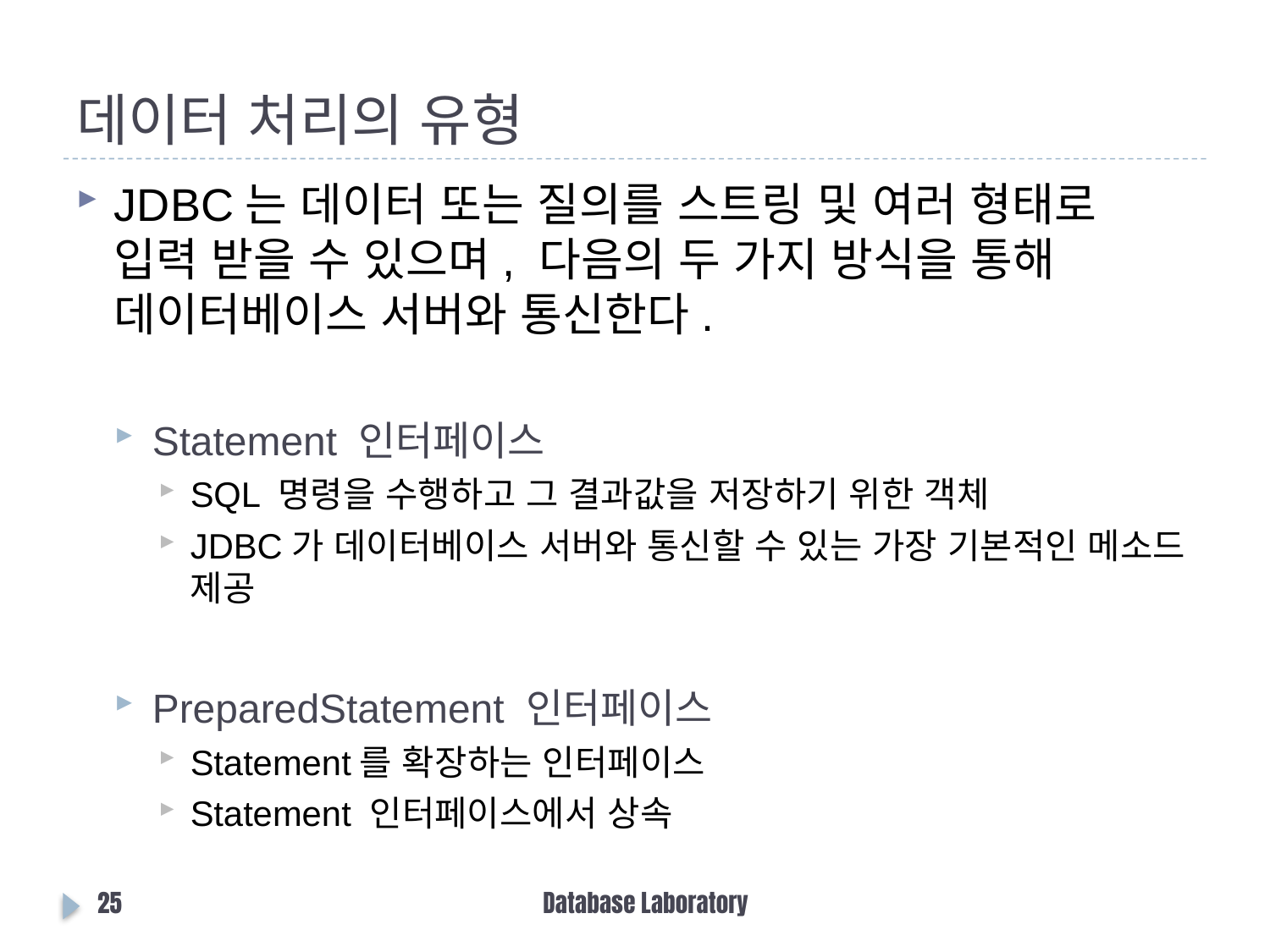

# 데이터 처리의 유형
JDBC는 데이터 또는 질의를 스트링 및 여러 형태로 입력 받을 수 있으며, 다음의 두 가지 방식을 통해 데이터베이스 서버와 통신한다.

Statement 인터페이스
SQL 명령을 수행하고 그 결과값을 저장하기 위한 객체
JDBC가 데이터베이스 서버와 통신할 수 있는 가장 기본적인 메소드 제공

PreparedStatement 인터페이스
Statement를 확장하는 인터페이스
Statement 인터페이스에서 상속

25
Database Laboratory